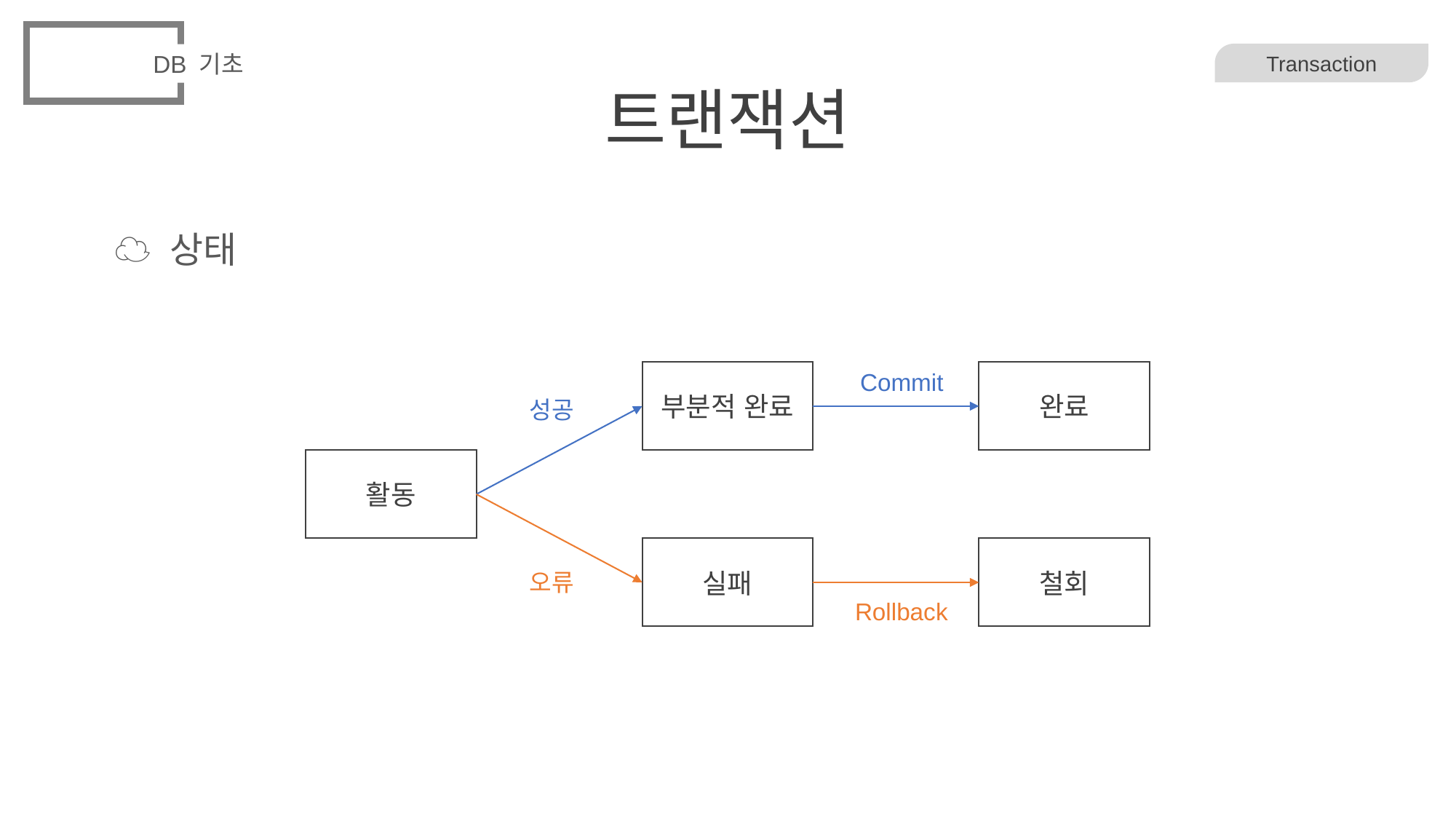

DB 기초
# 트랜잭션
Transaction
☁ 상태
부분적 완료
완료
활동
실패
철회
Commit
성공
오류
Rollback